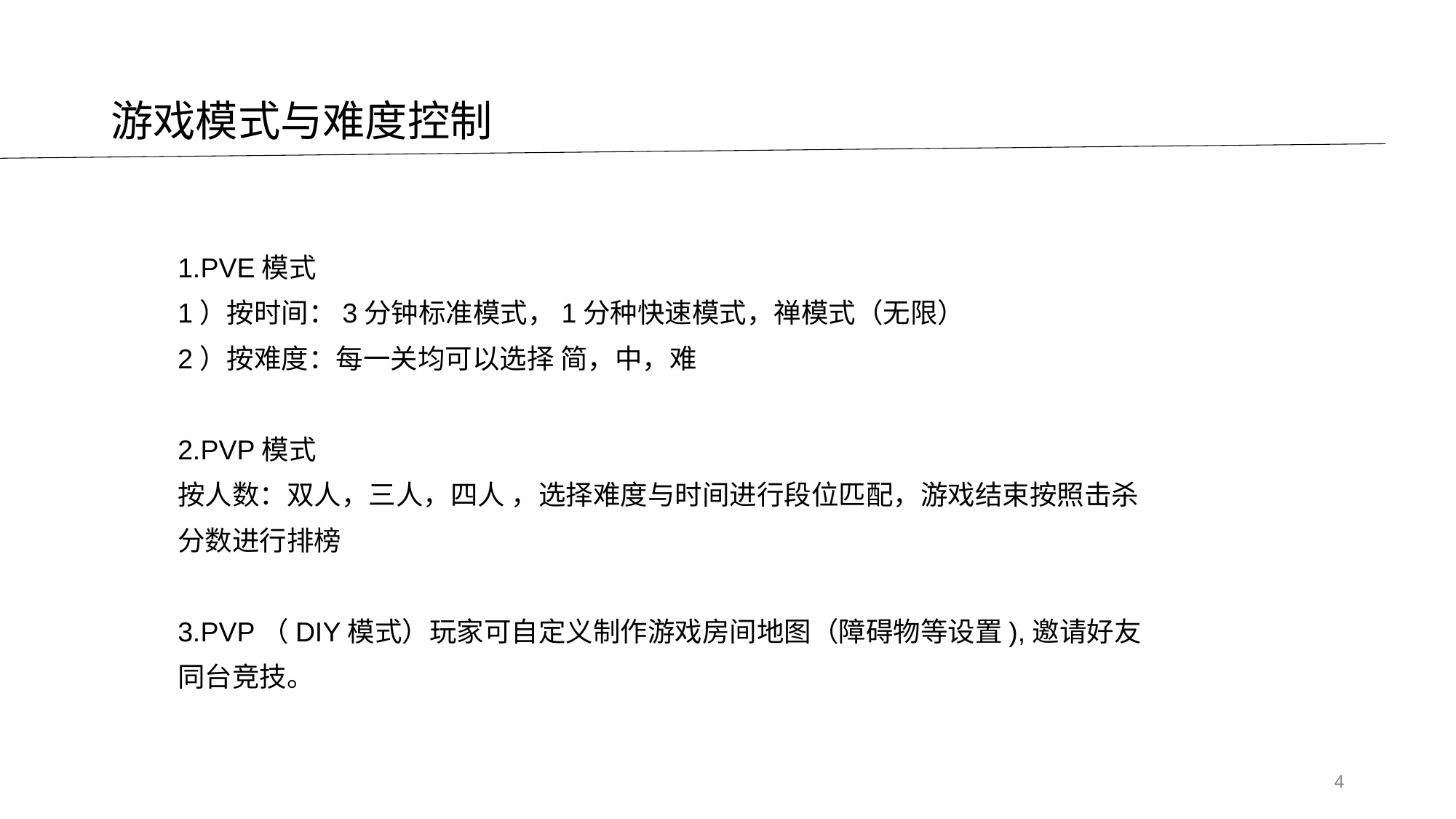

# 游戏模式与难度控制
1.PVE模式
1）按时间：3分钟标准模式，1分种快速模式，禅模式（无限）
2）按难度：每一关均可以选择 简，中，难

2.PVP模式
按人数：双人，三人，四人 ，选择难度与时间进行段位匹配，游戏结束按照击杀分数进行排榜
3.PVP（DIY模式）玩家可自定义制作游戏房间地图（障碍物等设置),邀请好友同台竞技。
4